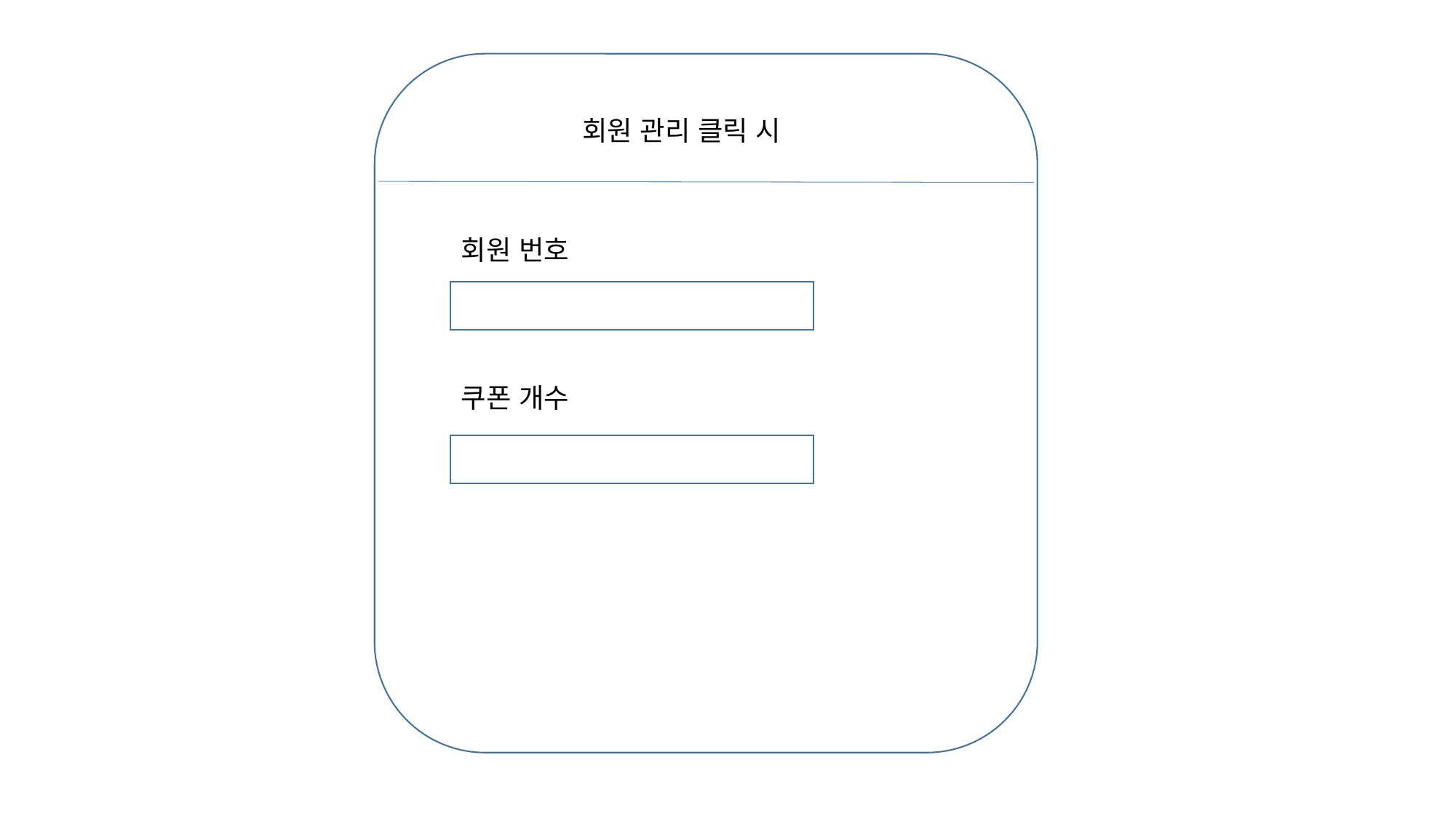

회원 관리 클릭 시
회원 번호

쿠폰 개수